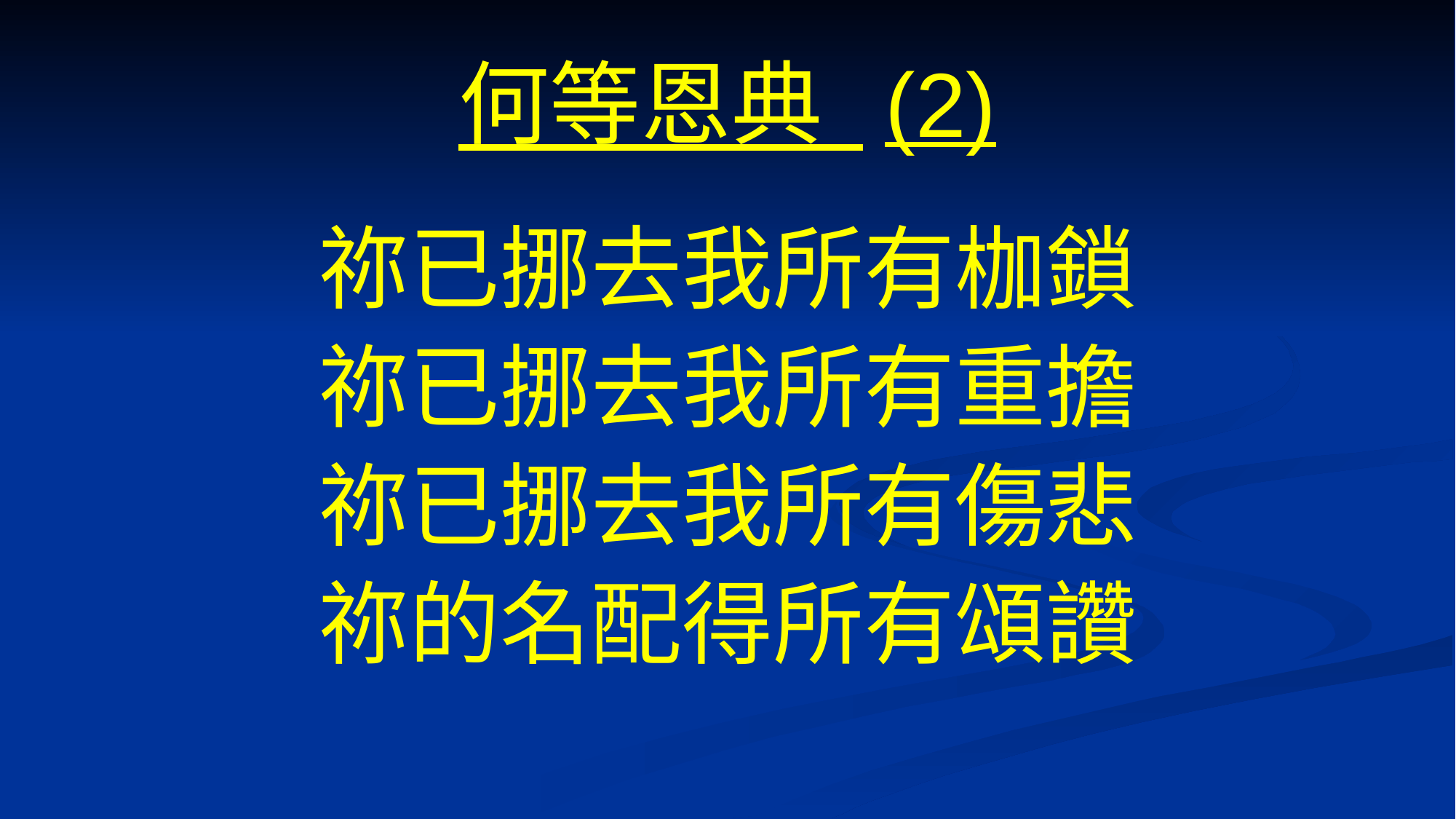

# 何等恩典  (2)
祢已挪去我所有枷鎖
祢已挪去我所有重擔
祢已挪去我所有傷悲
祢的名配得所有頌讚